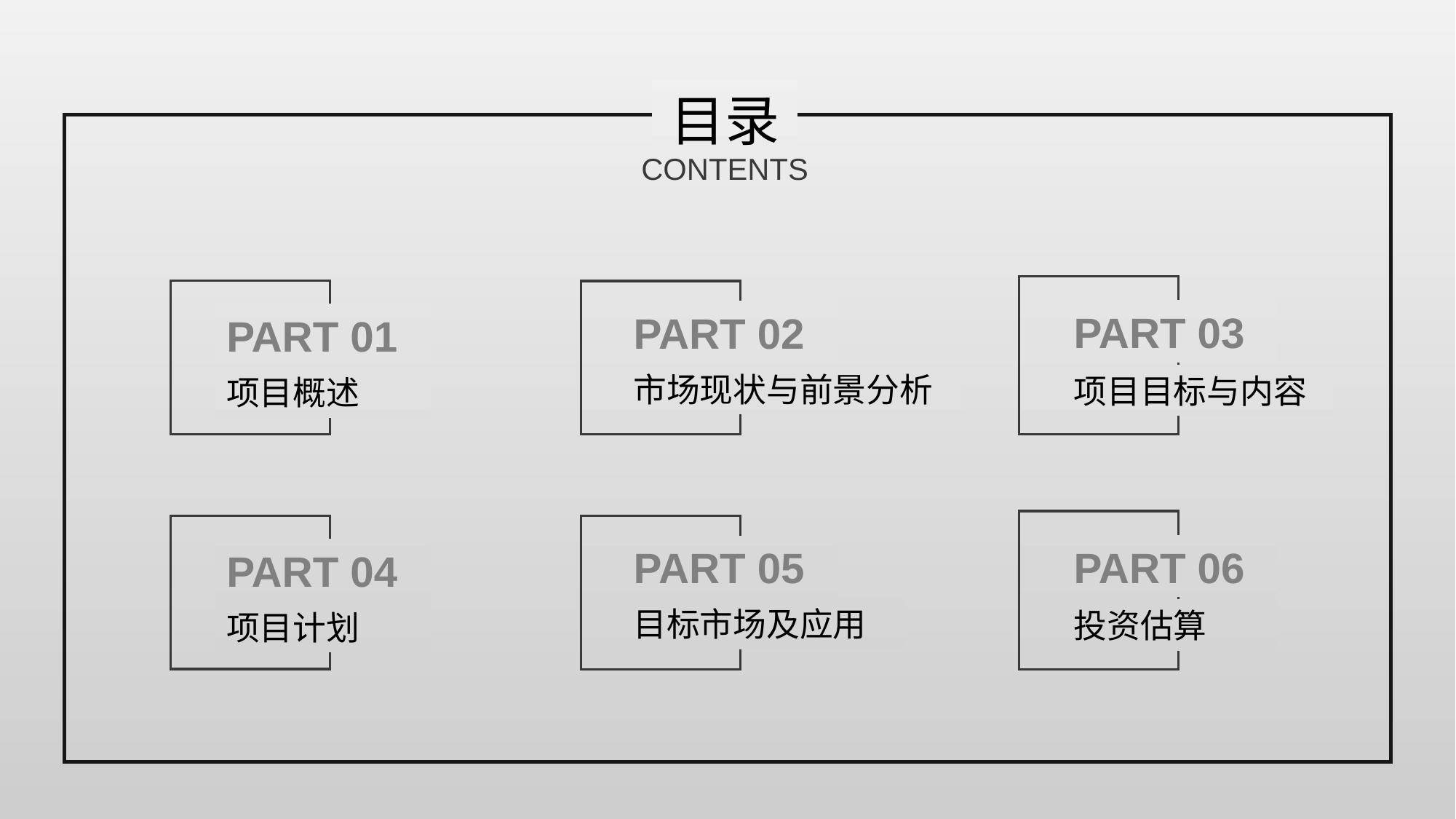

目录

CONTENTS

PART 03
项目目标与内容

PART 01
项目概述

PART 02
市场现状与前景分析

PART 06
投资估算

PART 04
项目计划

PART 05
目标市场及应用